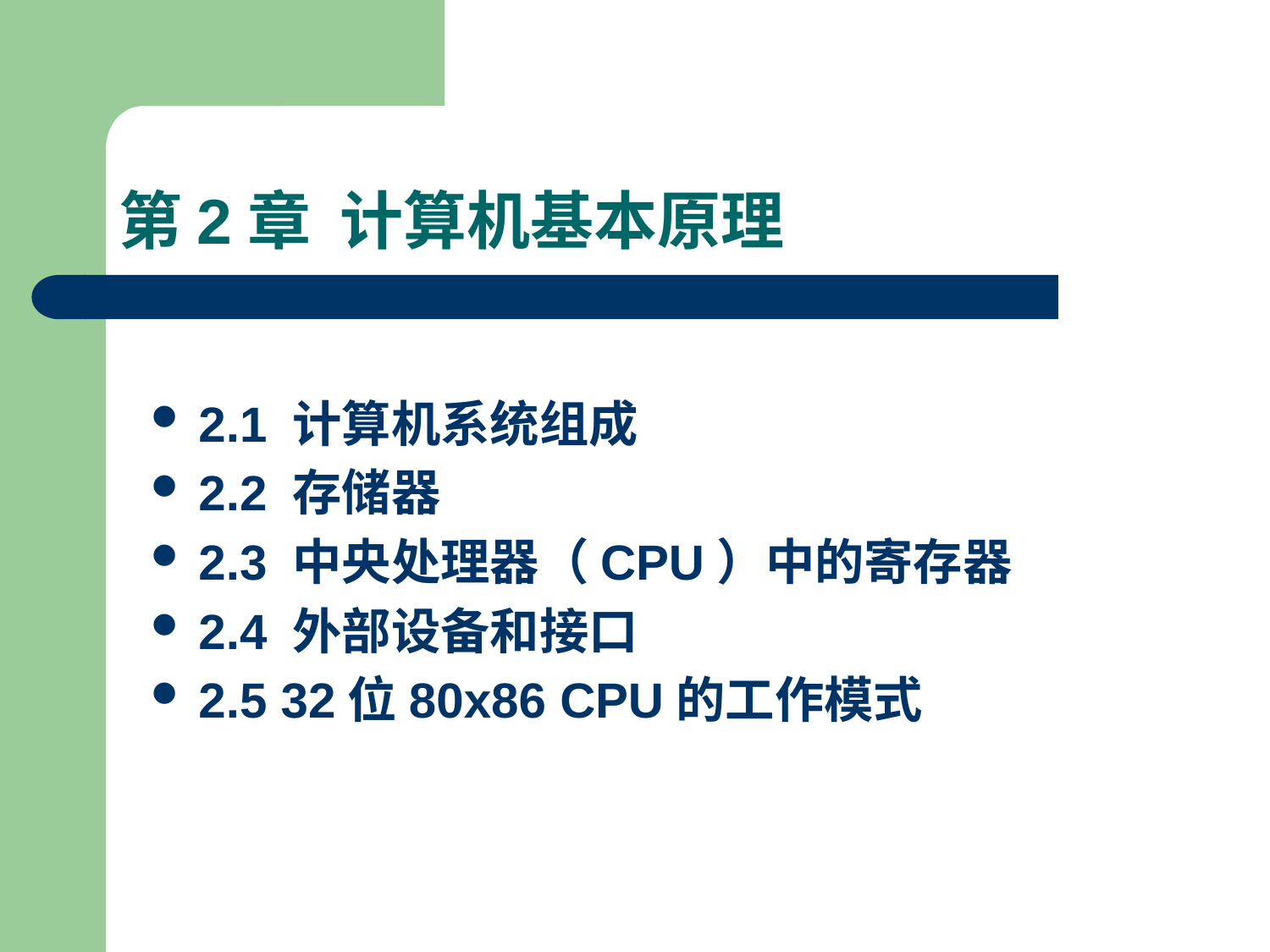

# 第2章  计算机基本原理
2.1 计算机系统组成
2.2 存储器
2.3 中央处理器（CPU）中的寄存器
2.4 外部设备和接口
2.5 32位80x86 CPU的工作模式